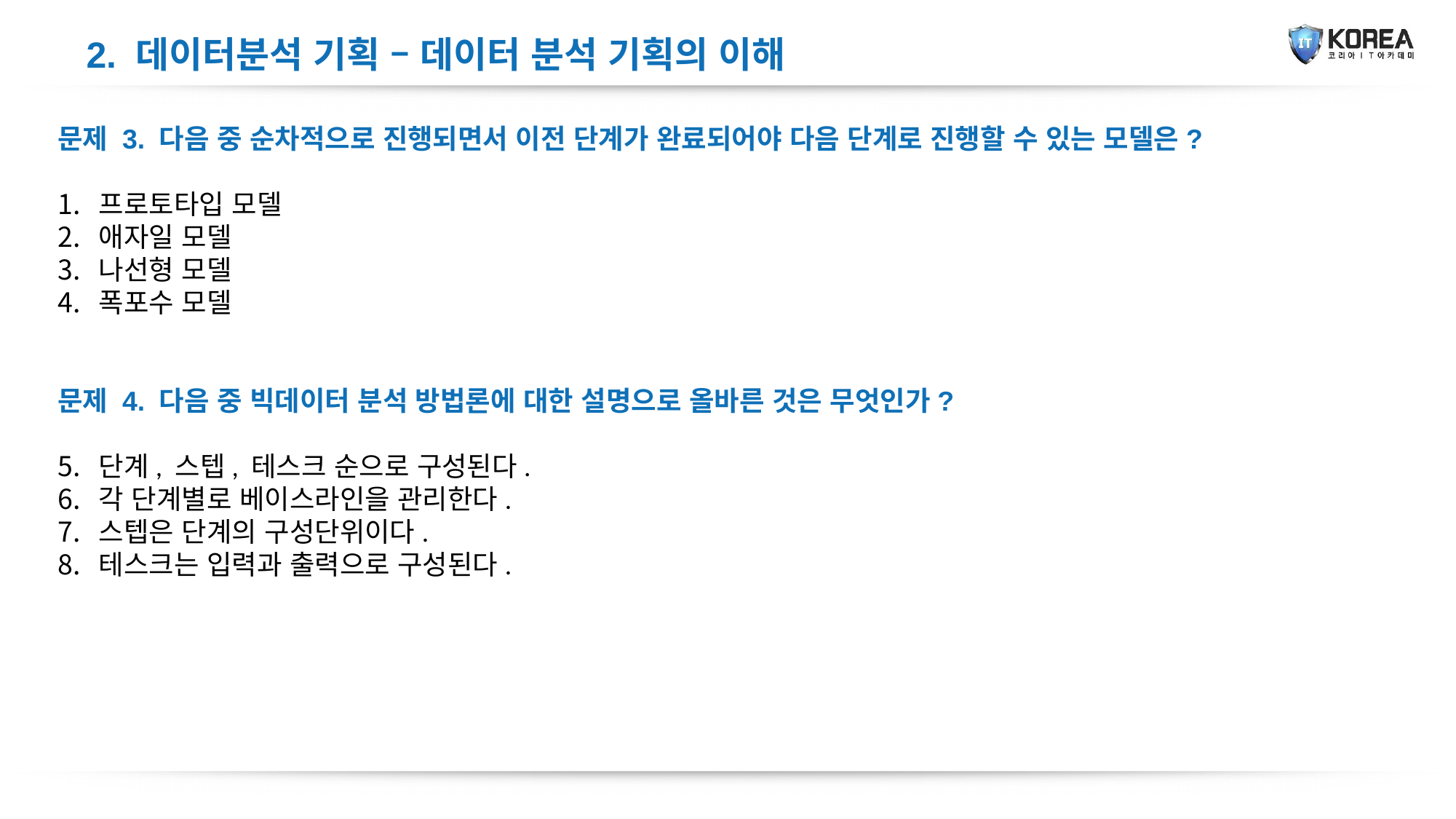

2. 데이터분석 기획 – 데이터 분석 기획의 이해
문제 3. 다음 중 순차적으로 진행되면서 이전 단계가 완료되어야 다음 단계로 진행할 수 있는 모델은?

프로토타입 모델
애자일 모델
나선형 모델
폭포수 모델

문제 4. 다음 중 빅데이터 분석 방법론에 대한 설명으로 올바른 것은 무엇인가?

단계, 스텝, 테스크 순으로 구성된다.
각 단계별로 베이스라인을 관리한다.
스텝은 단계의 구성단위이다.
테스크는 입력과 출력으로 구성된다.